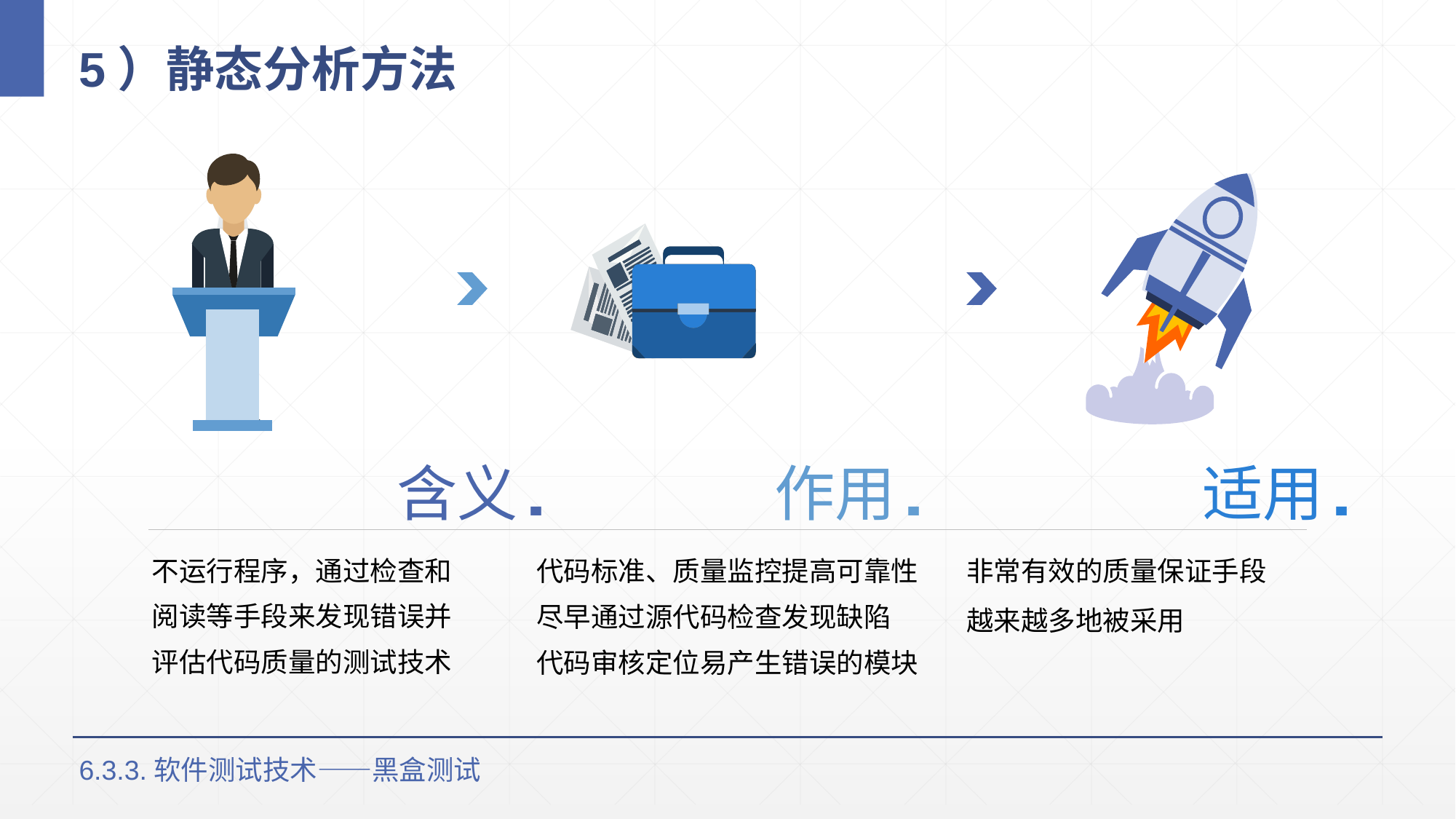

# 5）静态分析方法

含义.
作用.
适用.
非常有效的质量保证手段
越来越多地被采用
不运行程序，通过检查和阅读等手段来发现错误并评估代码质量的测试技术
代码标准、质量监控提高可靠性
尽早通过源代码检查发现缺陷
代码审核定位易产生错误的模块
6.3.3.软件测试技术——黑盒测试